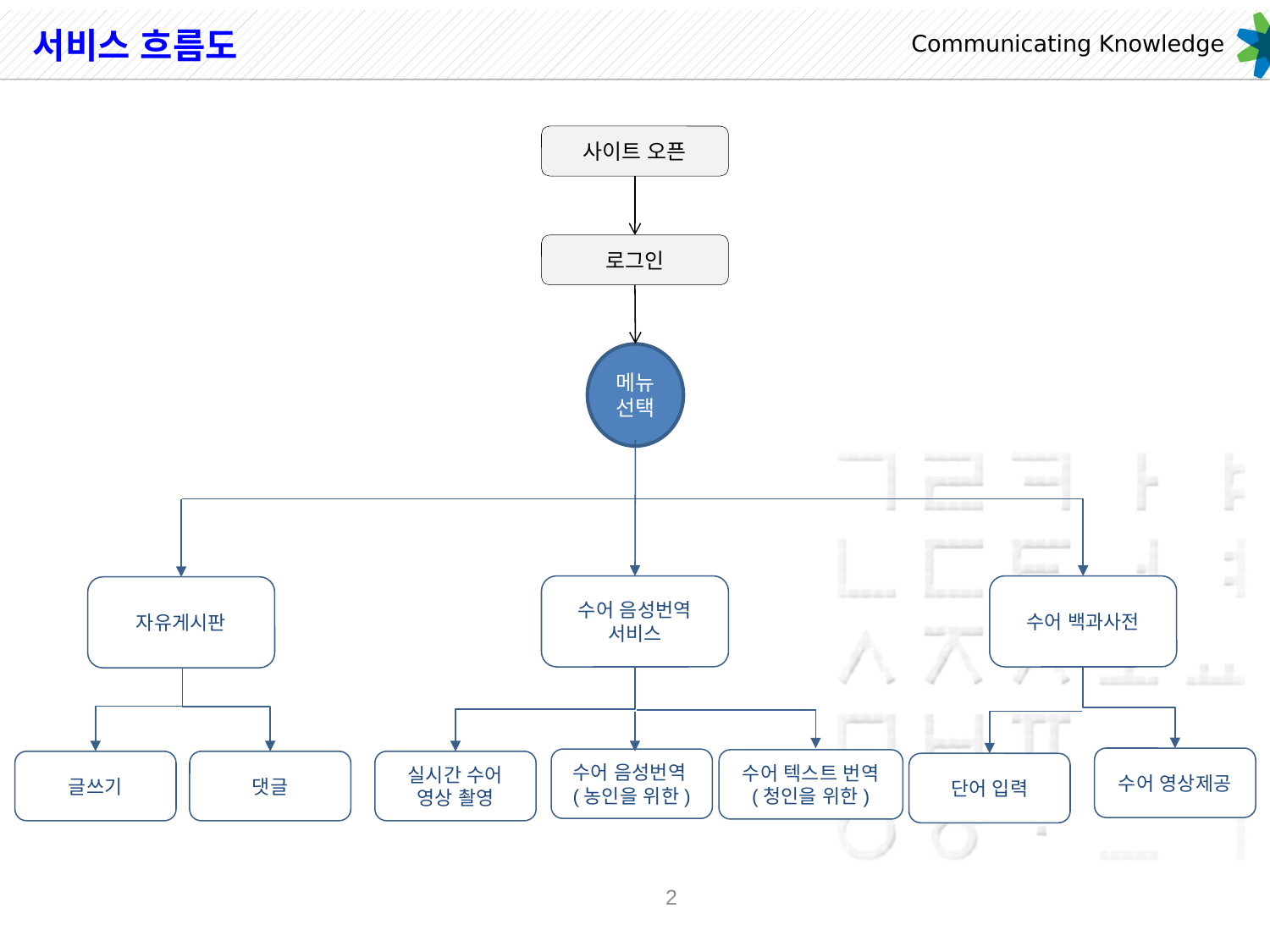

# 서비스 흐름도
사이트 오픈
로그인
메뉴선택
수어 음성번역 서비스
수어 백과사전
자유게시판
수어 영상제공
수어 음성번역(농인을 위한)
수어 텍스트 번역
(청인을 위한)
실시간 수어 영상 촬영
글쓰기
댓글
단어 입력
2